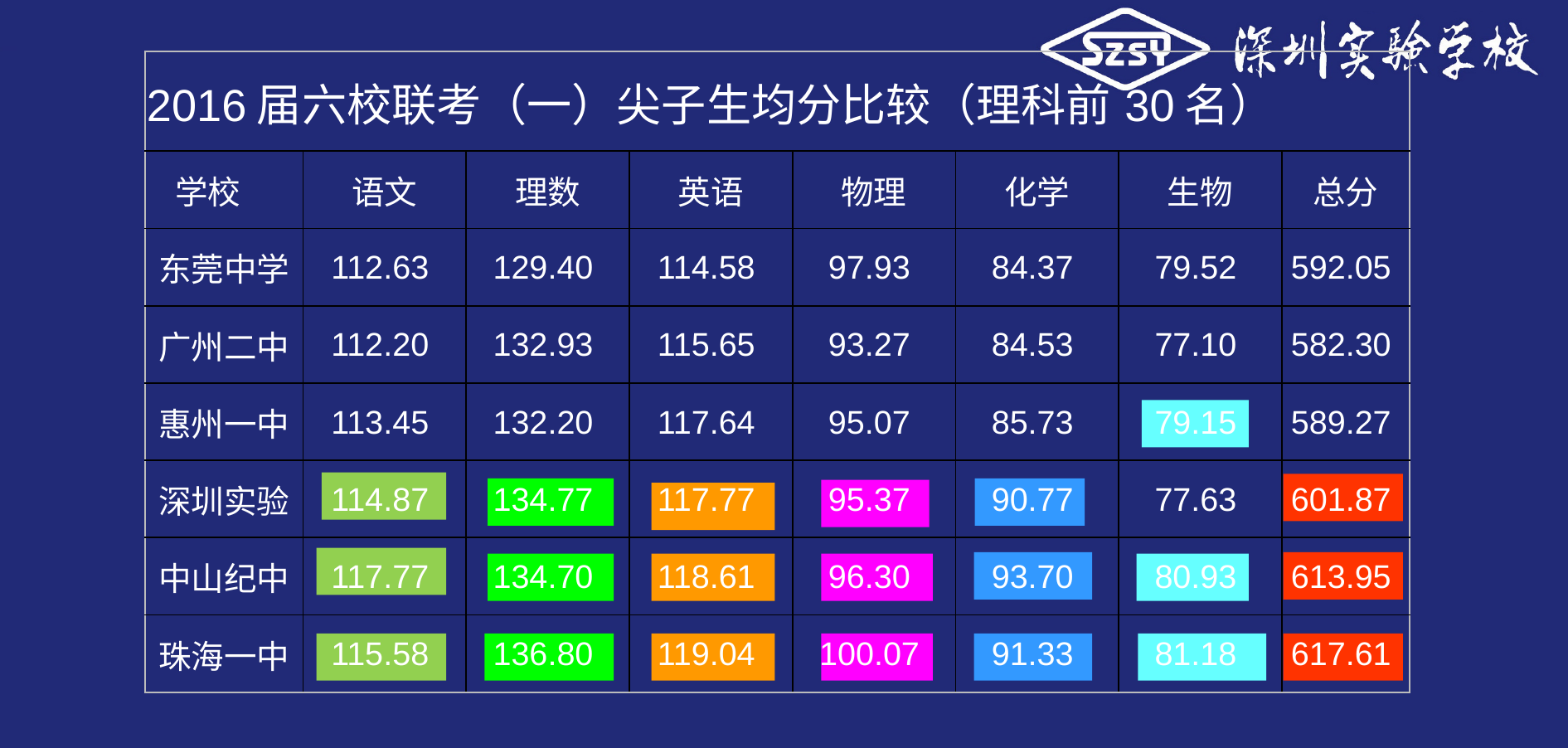

| 2016届六校联考（一）尖子生均分比较（理科前30名） |  |  |  |  |  |  |  |
| --- | --- | --- | --- | --- | --- | --- | --- |
| 学校 | 语文 | 理数 | 英语 | 物理 | 化学 | 生物 | 总分 |
| 东莞中学 | 112.63 | 129.40 | 114.58 | 97.93 | 84.37 | 79.52 | 592.05 |
| 广州二中 | 112.20 | 132.93 | 115.65 | 93.27 | 84.53 | 77.10 | 582.30 |
| 惠州一中 | 113.45 | 132.20 | 117.64 | 95.07 | 85.73 | 79.15 | 589.27 |
| 深圳实验 | 114.87 | 134.77 | 117.77 | 95.37 | 90.77 | 77.63 | 601.87 |
| 中山纪中 | 117.77 | 134.70 | 118.61 | 96.30 | 93.70 | 80.93 | 613.95 |
| 珠海一中 | 115.58 | 136.80 | 119.04 | 100.07 | 91.33 | 81.18 | 617.61 |